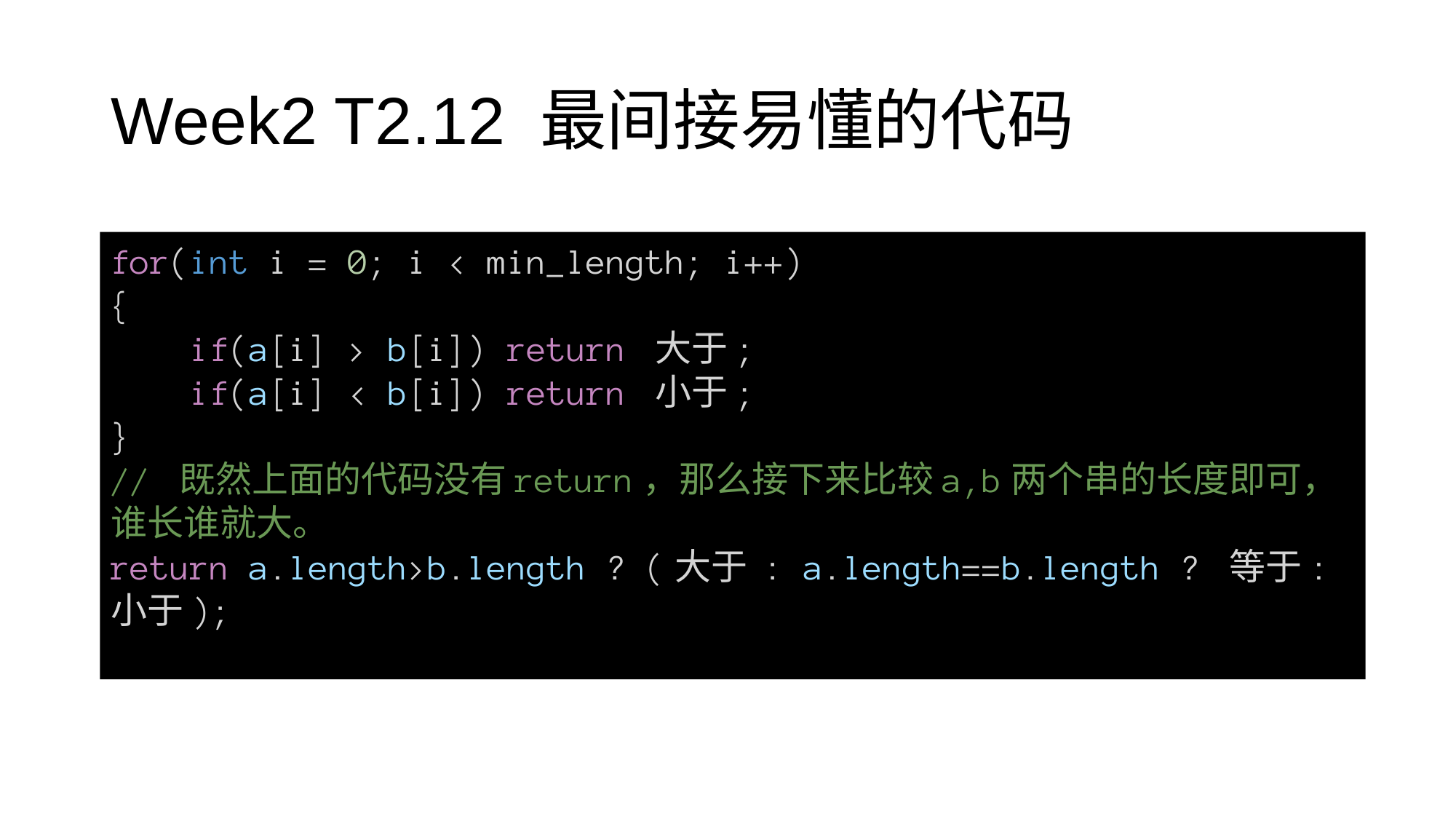

# Week2 T2.12 最间接易懂的代码

for(int i = 0; i < min_length; i++)
{
    if(a[i] > b[i]) return 大于;
    if(a[i] < b[i]) return 小于;
}
// 既然上面的代码没有return，那么接下来比较a,b两个串的长度即可，谁长谁就大。
return a.length>b.length ? (大于 : a.length==b.length ? 等于:小于);